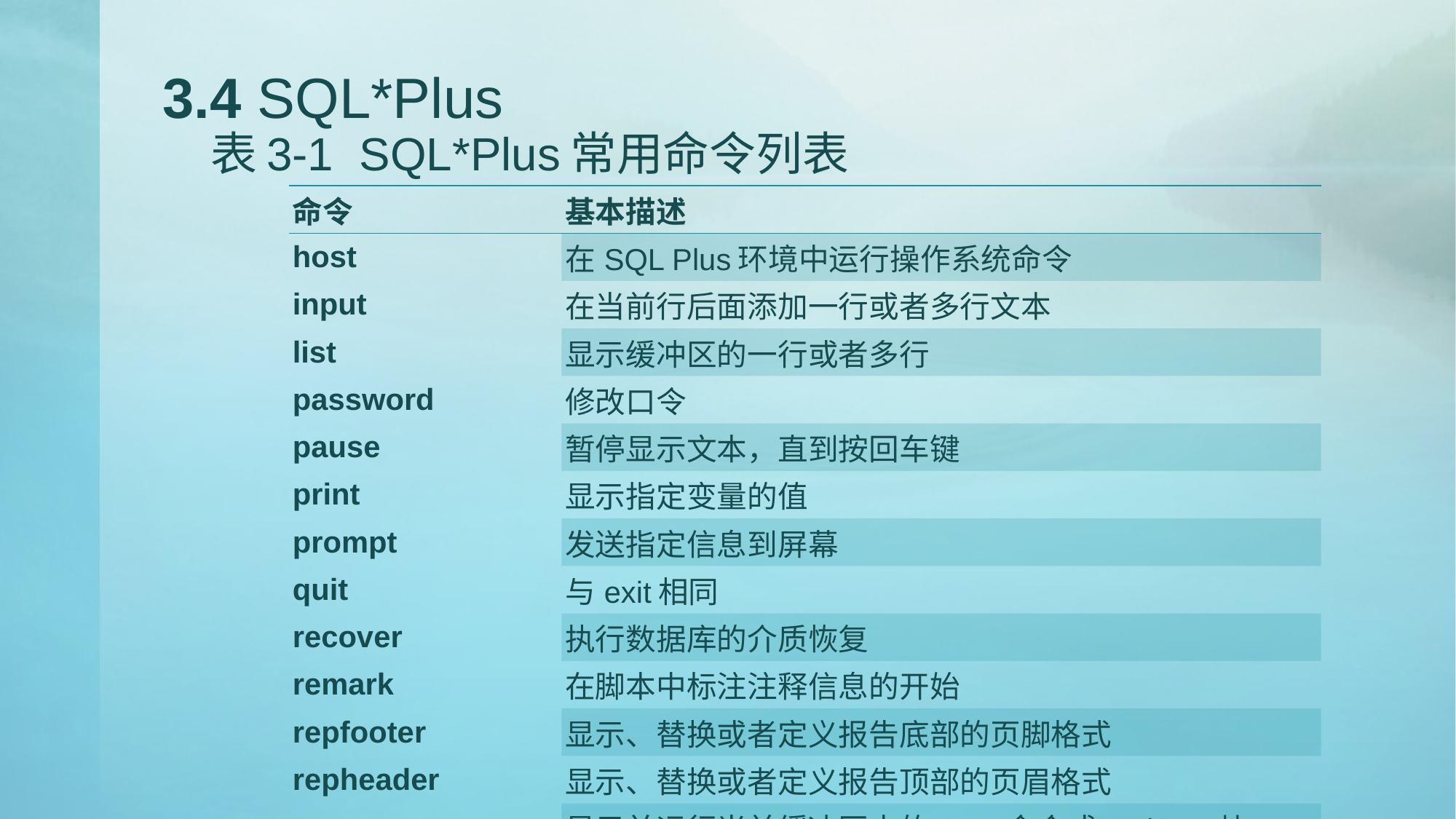

# 3.4 SQL*Plus 表3-1  SQL*Plus常用命令列表
| 命令 | 基本描述 |
| --- | --- |
| host | 在SQL Plus环境中运行操作系统命令 |
| input | 在当前行后面添加一行或者多行文本 |
| list | 显示缓冲区的一行或者多行 |
| password | 修改口令 |
| pause | 暂停显示文本，直到按回车键 |
| print | 显示指定变量的值 |
| prompt | 发送指定信息到屏幕 |
| quit | 与exit相同 |
| recover | 执行数据库的介质恢复 |
| remark | 在脚本中标注注释信息的开始 |
| repfooter | 显示、替换或者定义报告底部的页脚格式 |
| repheader | 显示、替换或者定义报告顶部的页眉格式 |
| run | 显示并运行当前缓冲区中的SQL命令或PL/SQL块 |